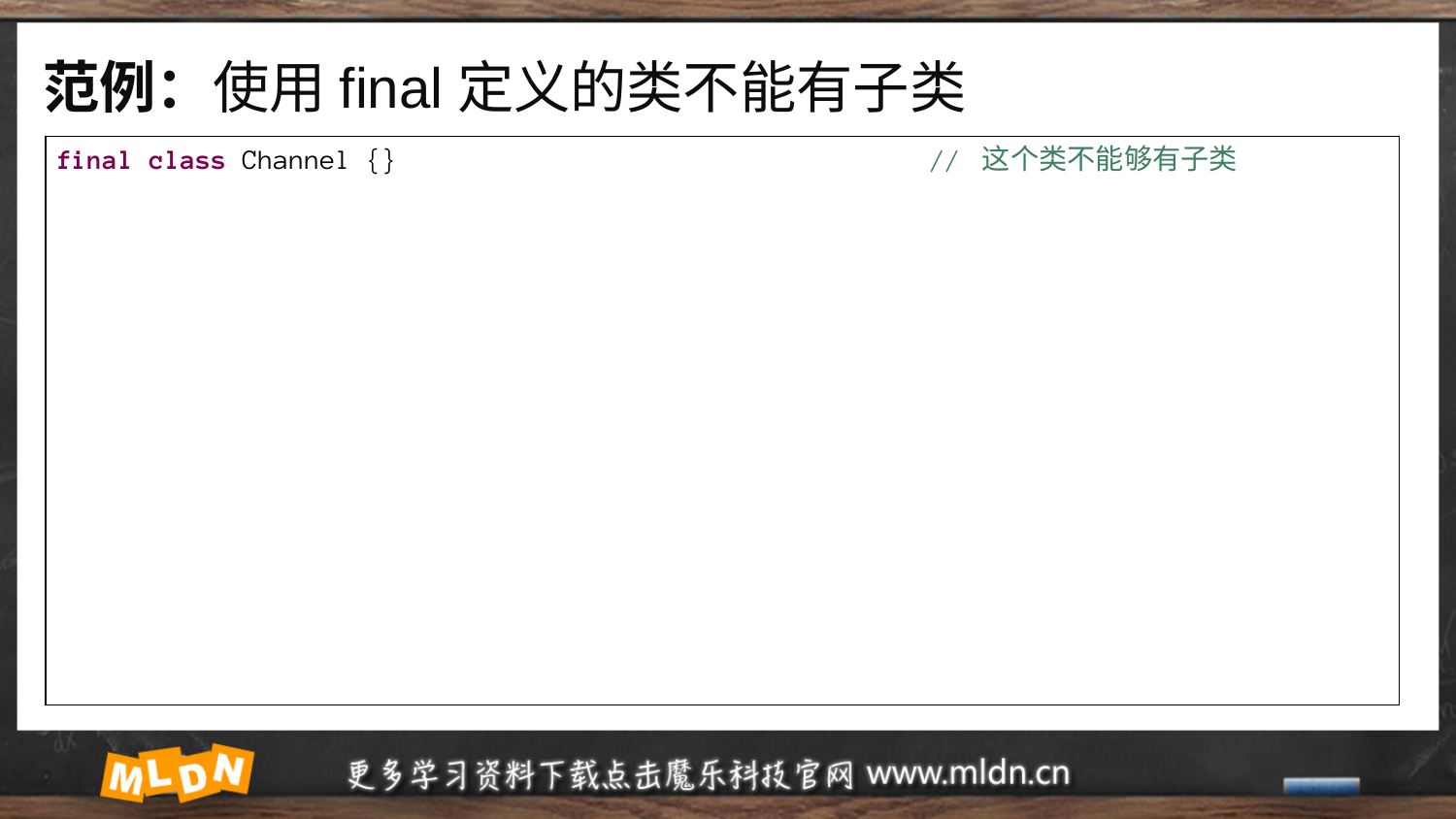

# 范例：使用final定义的类不能有子类
| final class Channel {} // 这个类不能够有子类 |
| --- |